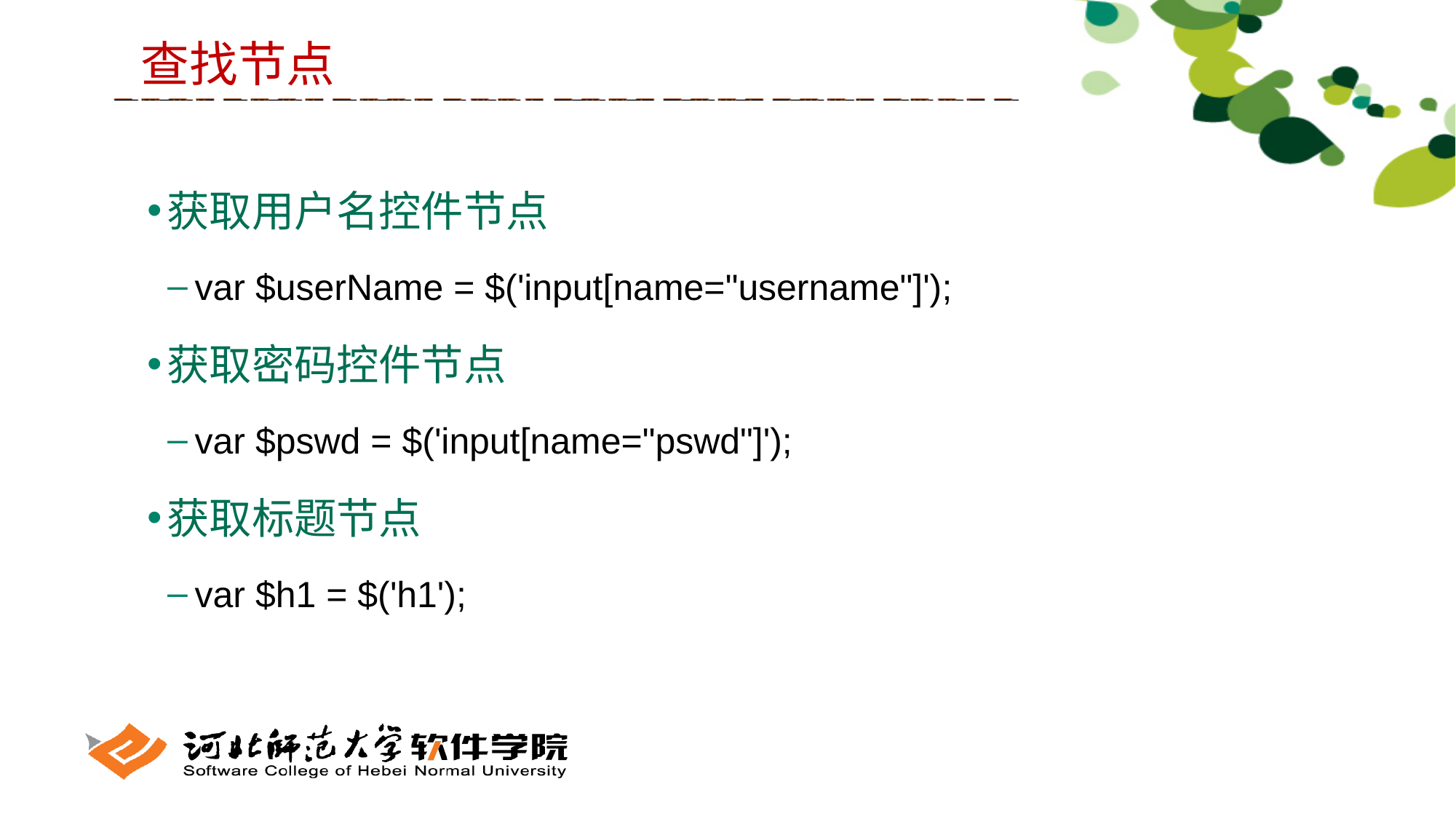

查找节点
获取用户名控件节点
var $userName = $('input[name="username"]');
获取密码控件节点
var $pswd = $('input[name="pswd"]');
获取标题节点
var $h1 = $('h1');